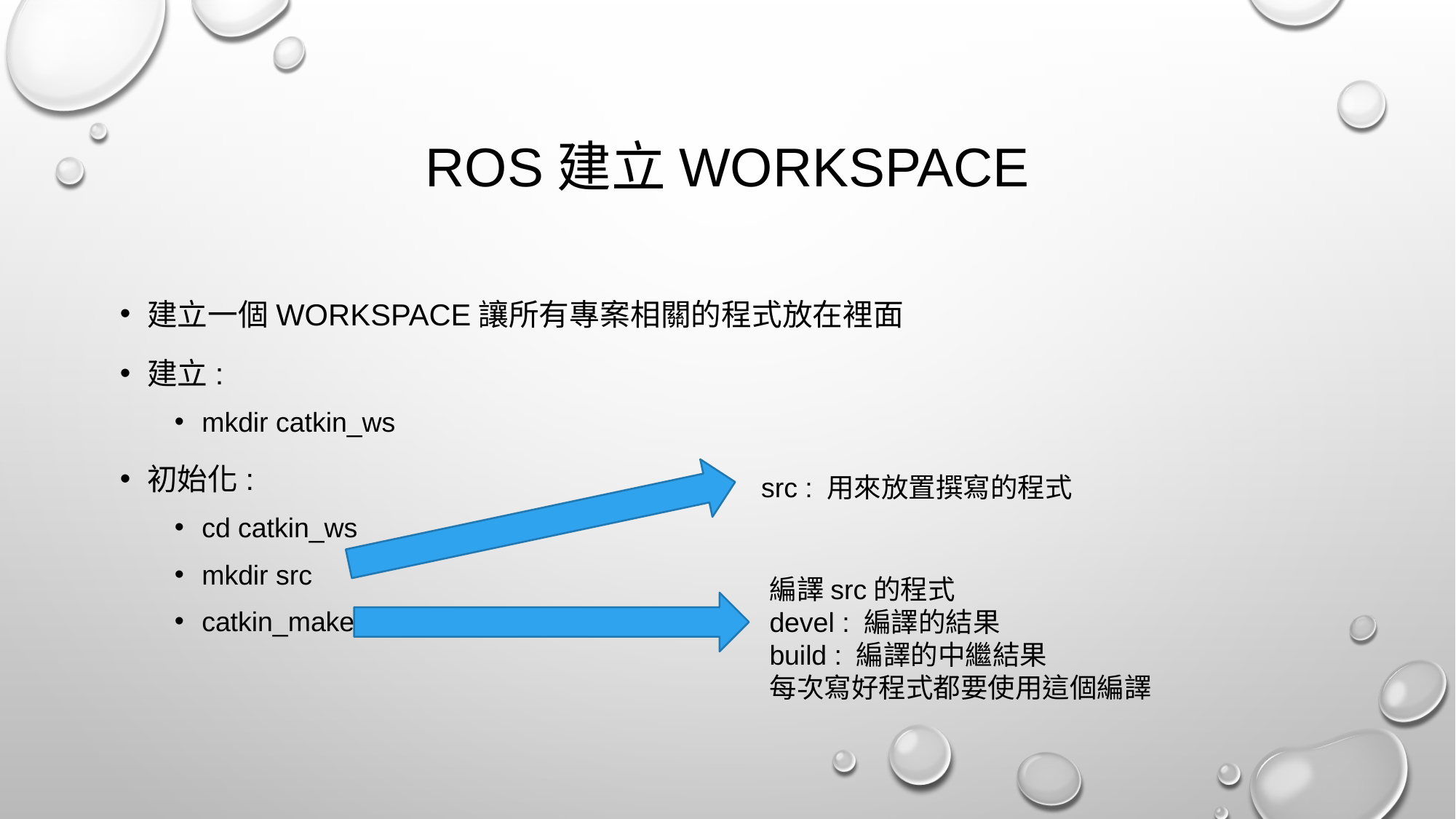

# ROS建立Workspace
建立一個WORKSPACE讓所有專案相關的程式放在裡面
建立:
mkdir catkin_ws
初始化:
cd catkin_ws
mkdir src
catkin_make
src : 用來放置撰寫的程式

編譯src的程式
devel : 編譯的結果
build : 編譯的中繼結果
每次寫好程式都要使用這個編譯